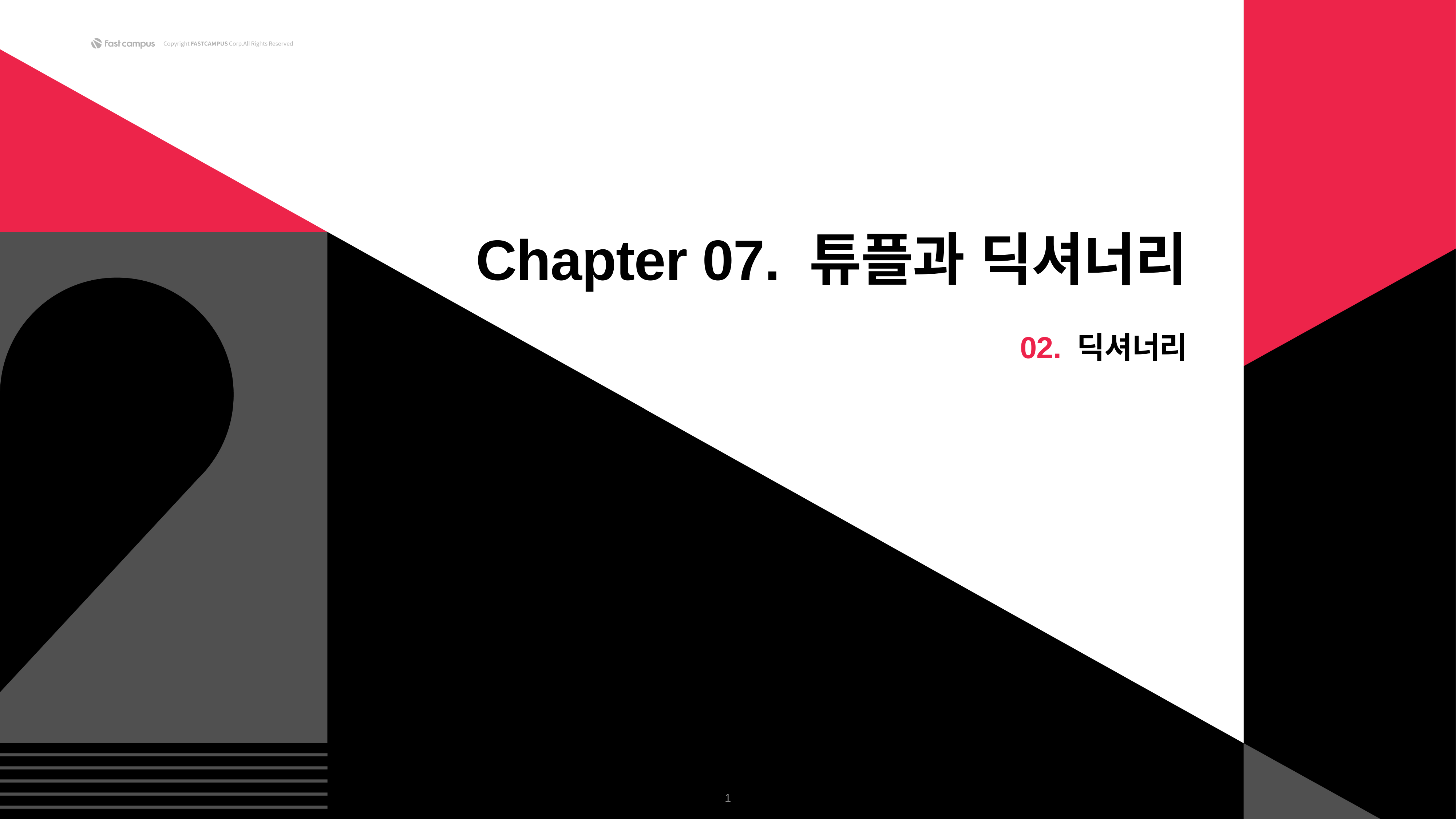

Chapter 07. 튜플과 딕셔너리

02. 딕셔너리
1